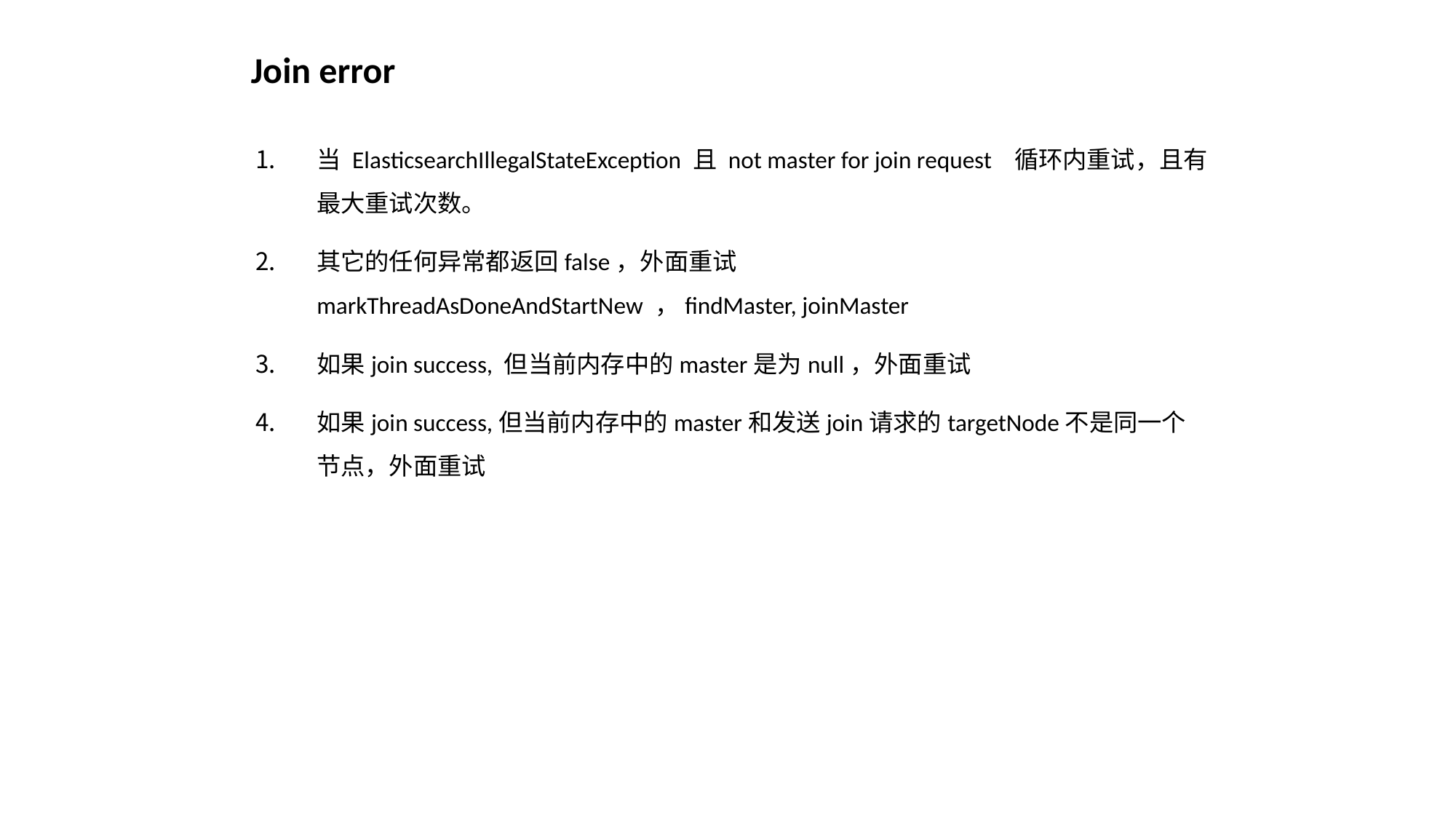

# Join error

当 ElasticsearchIllegalStateException 且 not master for join request   循环内重试，且有最大重试次数。
其它的任何异常都返回false，外面重试markThreadAsDoneAndStartNew ，findMaster, joinMaster
如果join success, 但当前内存中的master是为null，外面重试
如果join success,但当前内存中的master和发送join请求的targetNode不是同一个节点，外面重试